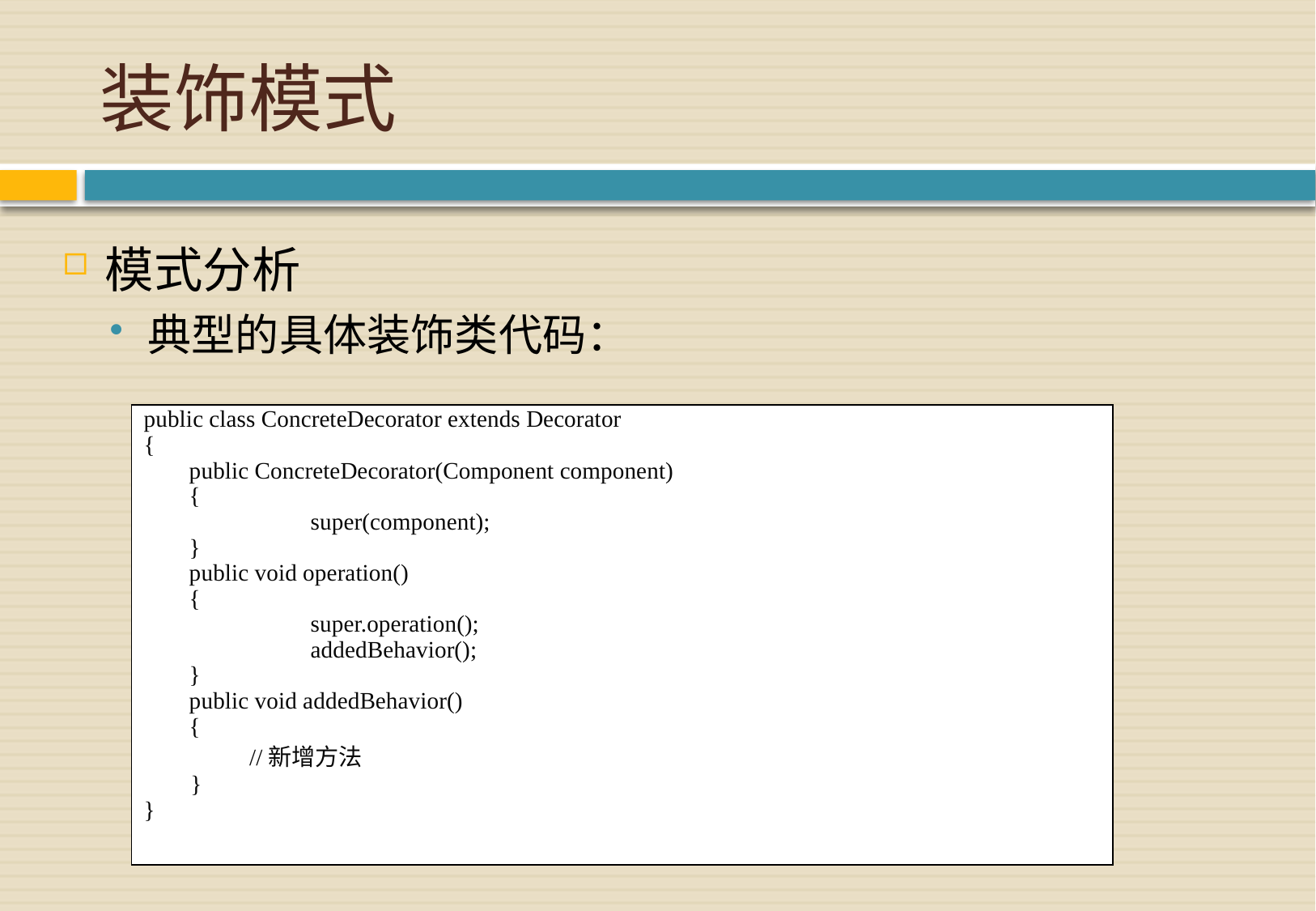

# 装饰模式
模式分析
典型的具体装饰类代码：

| public class ConcreteDecorator extends Decorator { public ConcreteDecorator(Component component) { super(component); } public void operation() { super.operation(); addedBehavior(); } public void addedBehavior() { //新增方法 } } |
| --- |